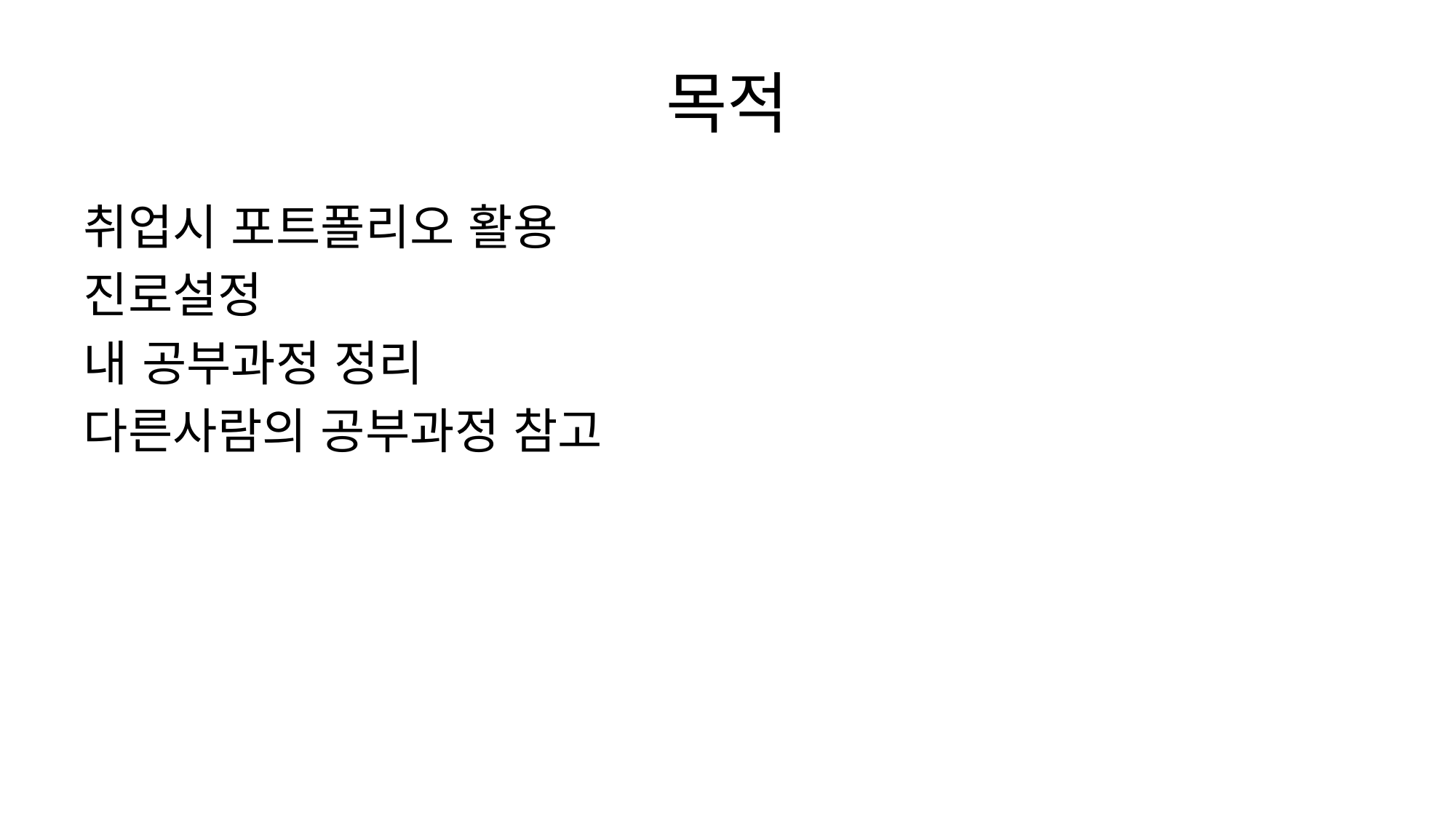

# 목적
취업시 포트폴리오 활용
진로설정
내 공부과정 정리
다른사람의 공부과정 참고